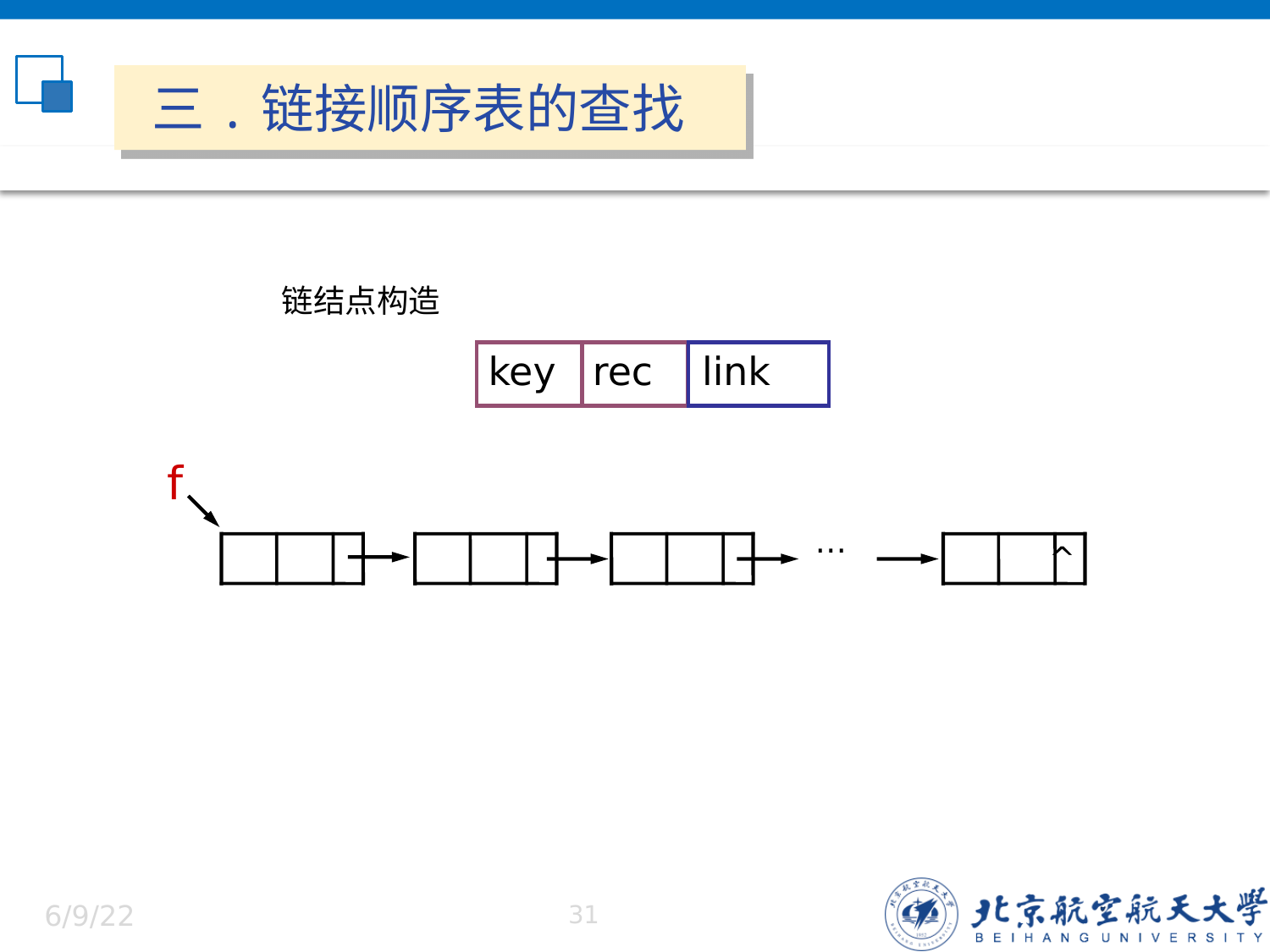

三.链接顺序表的查找
链结点构造
 key   rec    link

f

…
^

6/9/22
31